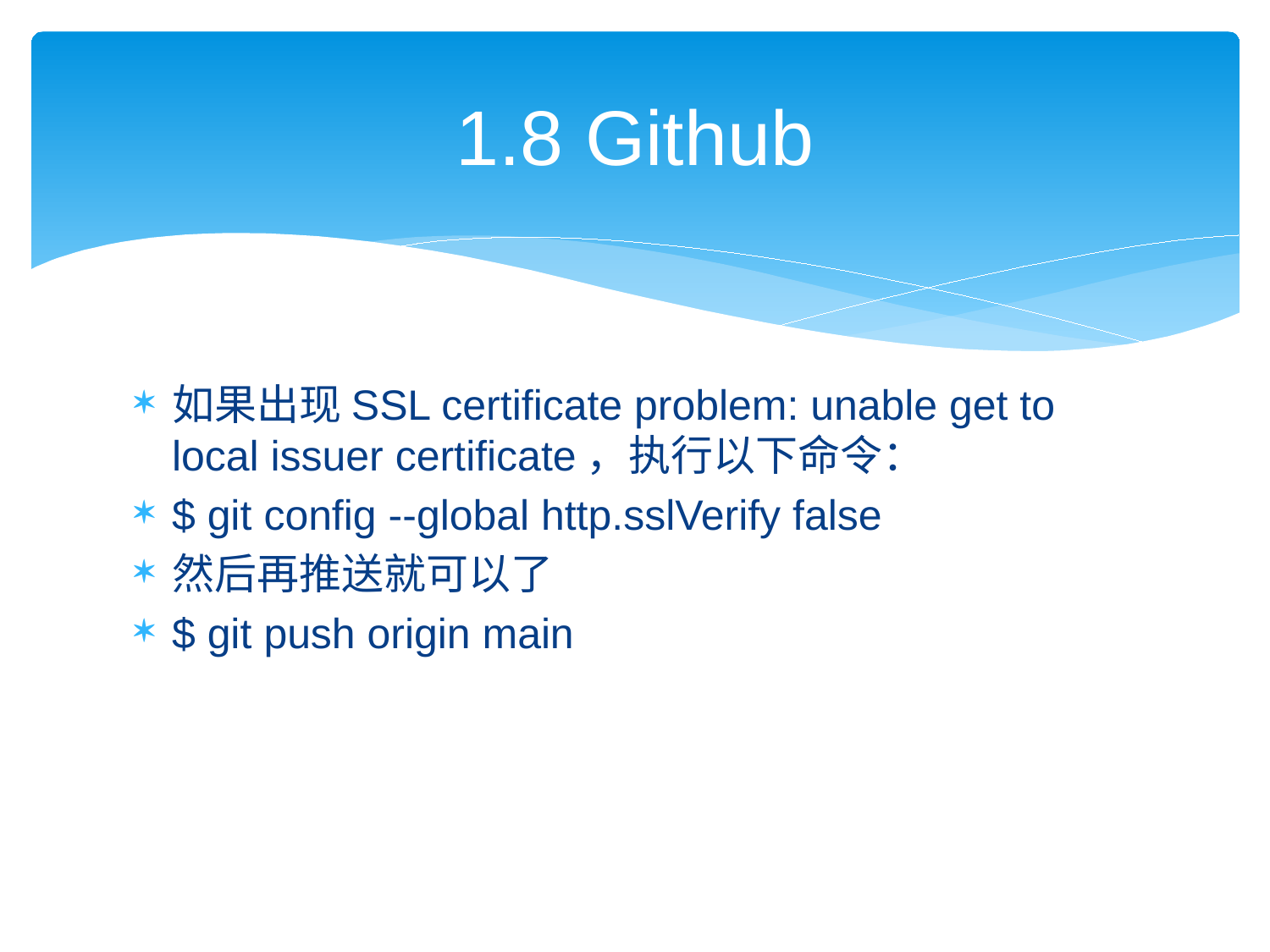

# 1.8 Github
如果出现SSL certificate problem: unable get to local issuer certificate，执行以下命令：
$ git config --global http.sslVerify false
然后再推送就可以了
$ git push origin main